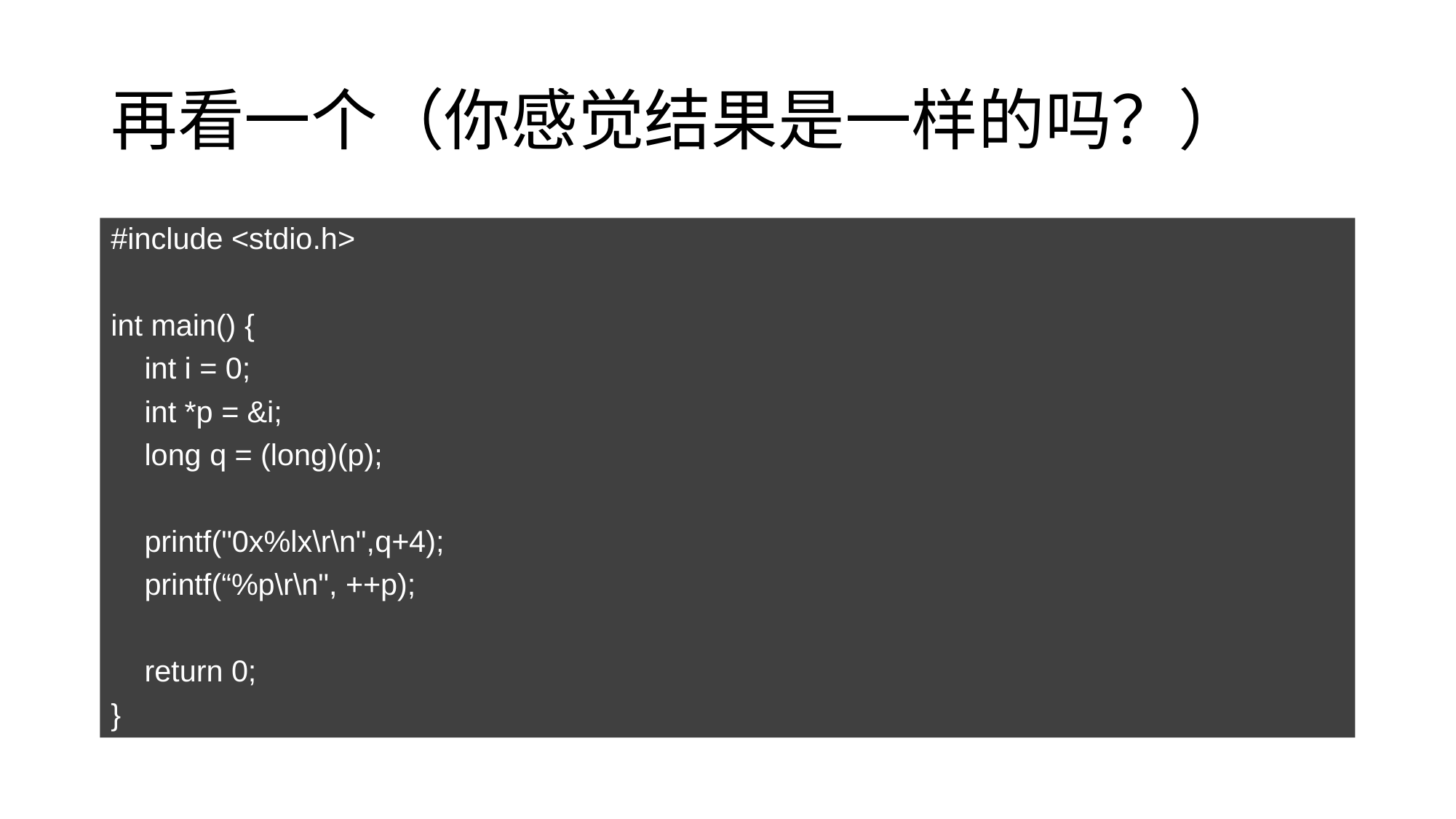

# 再看一个（你感觉结果是一样的吗？）
#include <stdio.h>

int main() {
    int i = 0;
    int *p = &i;
    long q = (long)(p);

    printf("0x%lx\r\n",q+4);
    printf(“%p\r\n", ++p);

    return 0;
}